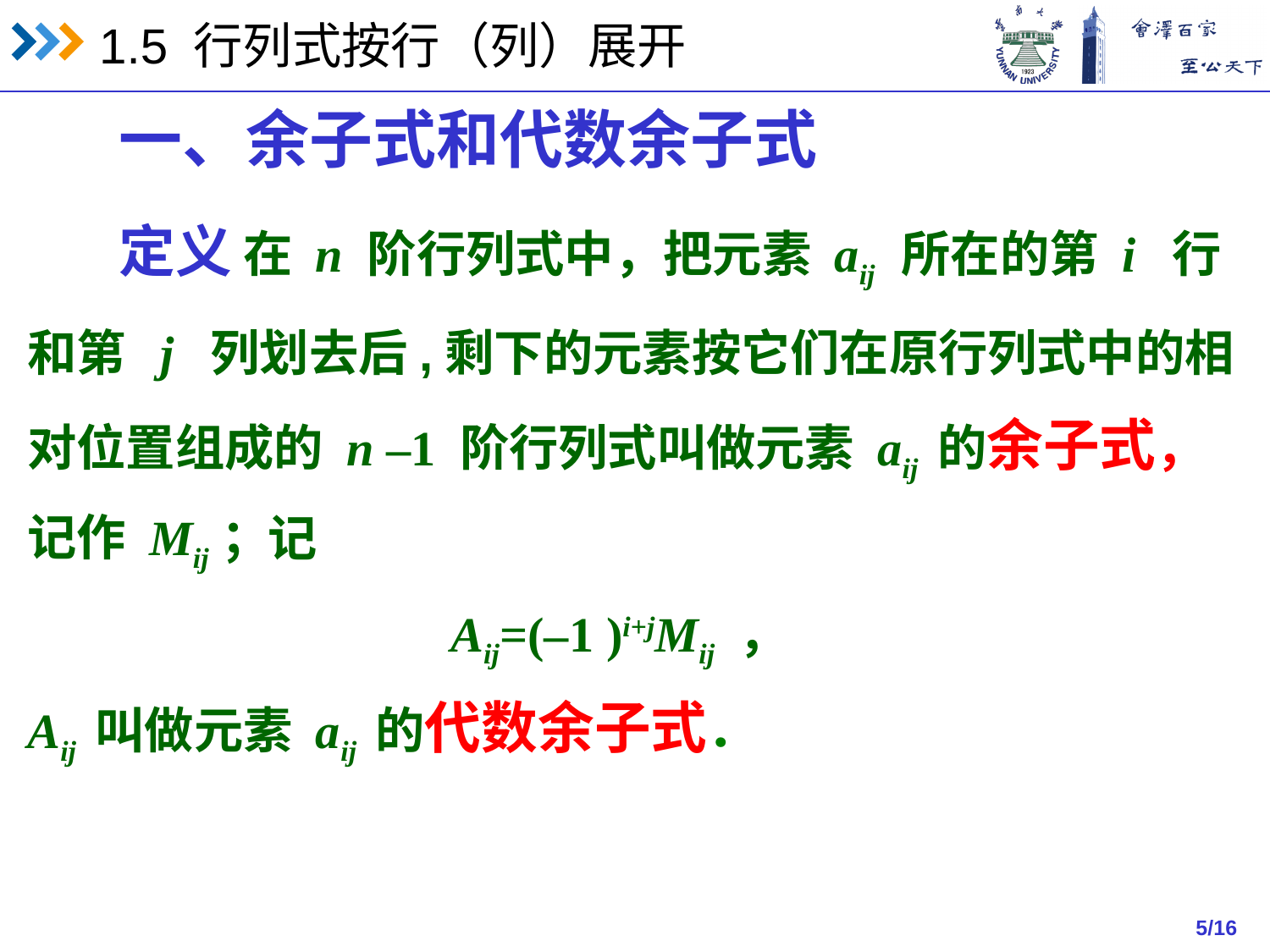

一、余子式和代数余子式
定义 在 n 阶行列式中，把元素 aij  所在的第 i  行
和第  j  列划去后,剩下的元素按它们在原行列式中的相
对位置组成的 n –1 阶行列式叫做元素 aij 的余子式，
记作 Mij；
记
Aij=(–1 )i+jMij ，
Aij 叫做元素 aij 的代数余子式．